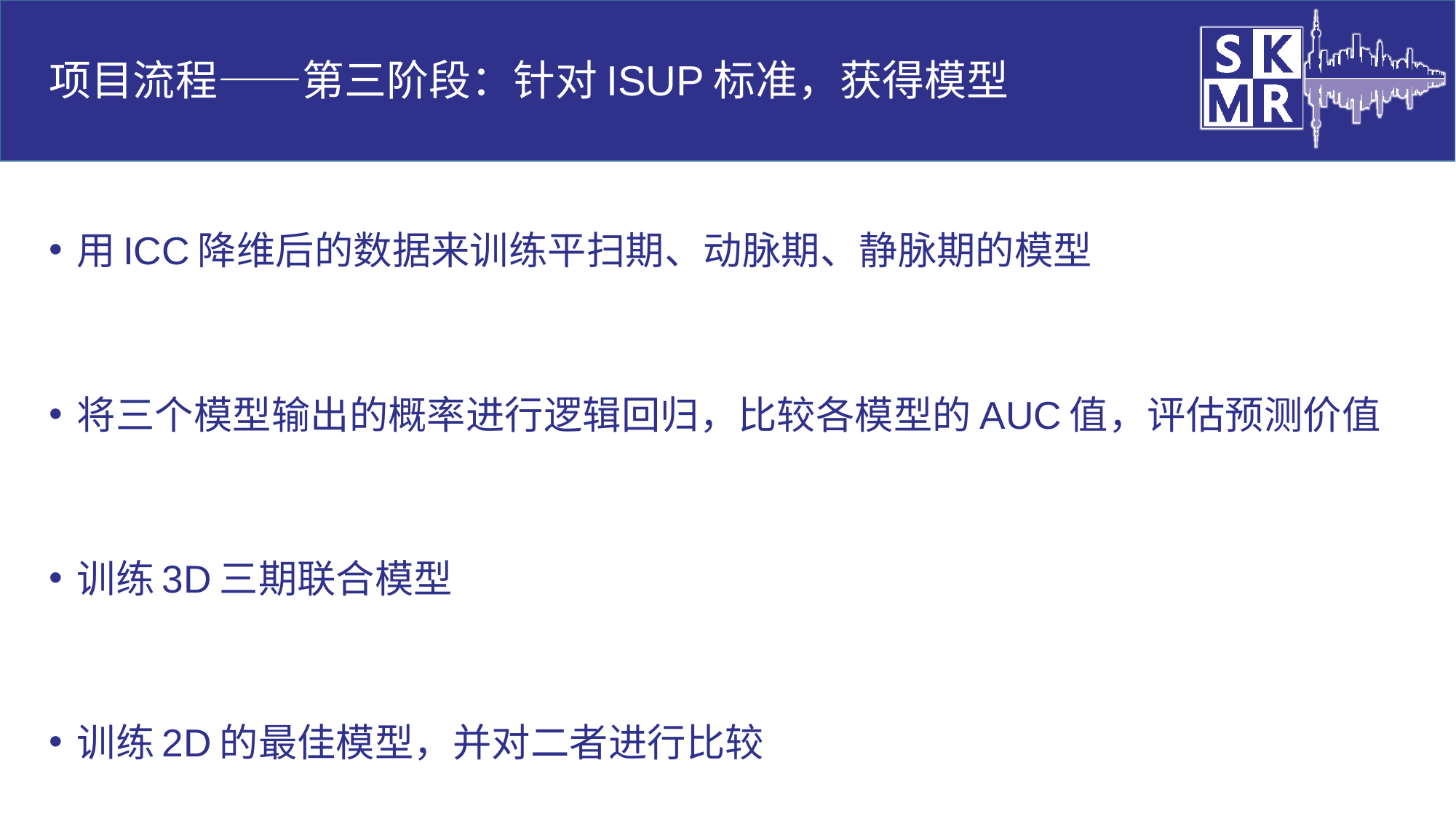

# 项目流程——第三阶段：针对ISUP标准，获得模型
用ICC降维后的数据来训练平扫期、动脉期、静脉期的模型

将三个模型输出的概率进行逻辑回归，比较各模型的AUC值，评估预测价值

训练3D三期联合模型

训练2D的最佳模型，并对二者进行比较